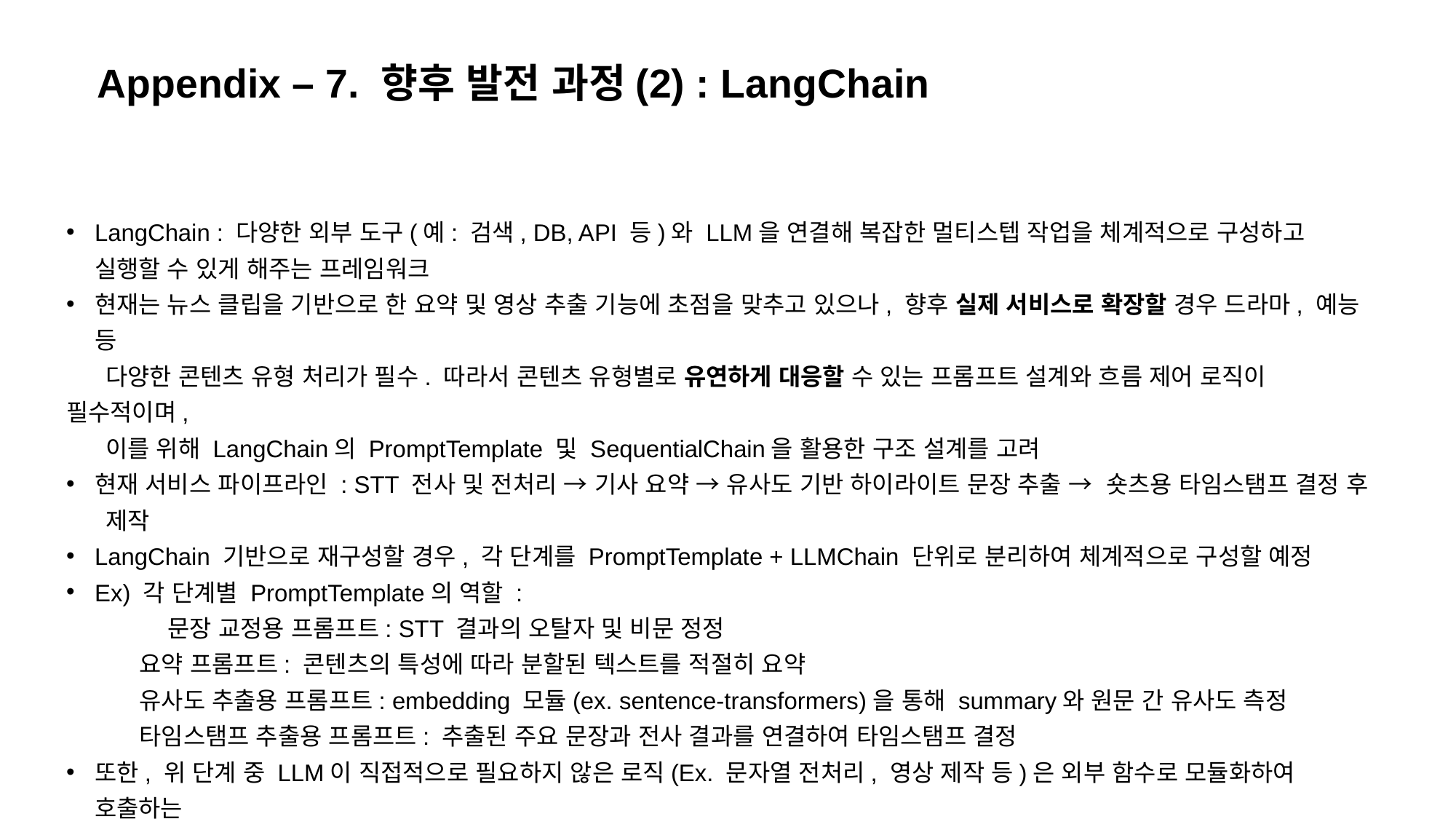

Appendix – 7. 향후 발전 과정(2) : LangChain
LangChain : 다양한 외부 도구(예: 검색, DB, API 등)와 LLM을 연결해 복잡한 멀티스텝 작업을 체계적으로 구성하고 실행할 수 있게 해주는 프레임워크
현재는 뉴스 클립을 기반으로 한 요약 및 영상 추출 기능에 초점을 맞추고 있으나, 향후 실제 서비스로 확장할 경우 드라마, 예능 등
     다양한 콘텐츠 유형 처리가 필수. 따라서 콘텐츠 유형별로 유연하게 대응할 수 있는 프롬프트 설계와 흐름 제어 로직이 필수적이며,
     이를 위해 LangChain의 PromptTemplate 및 SequentialChain을 활용한 구조 설계를 고려
현재 서비스 파이프라인 : STT 전사 및 전처리 → 기사 요약 → 유사도 기반 하이라이트 문장 추출 →  숏츠용 타임스탬프 결정 후
     제작
LangChain 기반으로 재구성할 경우, 각 단계를 PromptTemplate + LLMChain 단위로 분리하여 체계적으로 구성할 예정
Ex) 각 단계별 PromptTemplate의 역할 :
          문장 교정용 프롬프트: STT 결과의 오탈자 및 비문 정정
          요약 프롬프트: 콘텐츠의 특성에 따라 분할된 텍스트를 적절히 요약
          유사도 추출용 프롬프트: embedding 모듈(ex. sentence-transformers)을 통해 summary와 원문 간 유사도 측정
          타임스탬프 추출용 프롬프트: 추출된 주요 문장과 전사 결과를 연결하여 타임스탬프 결정
또한, 위 단계 중 LLM이 직접적으로 필요하지 않은 로직(Ex. 문자열 전처리, 영상 제작 등)은 외부 함수로 모듈화하여 호출하는
      방식으로 처리할 계획